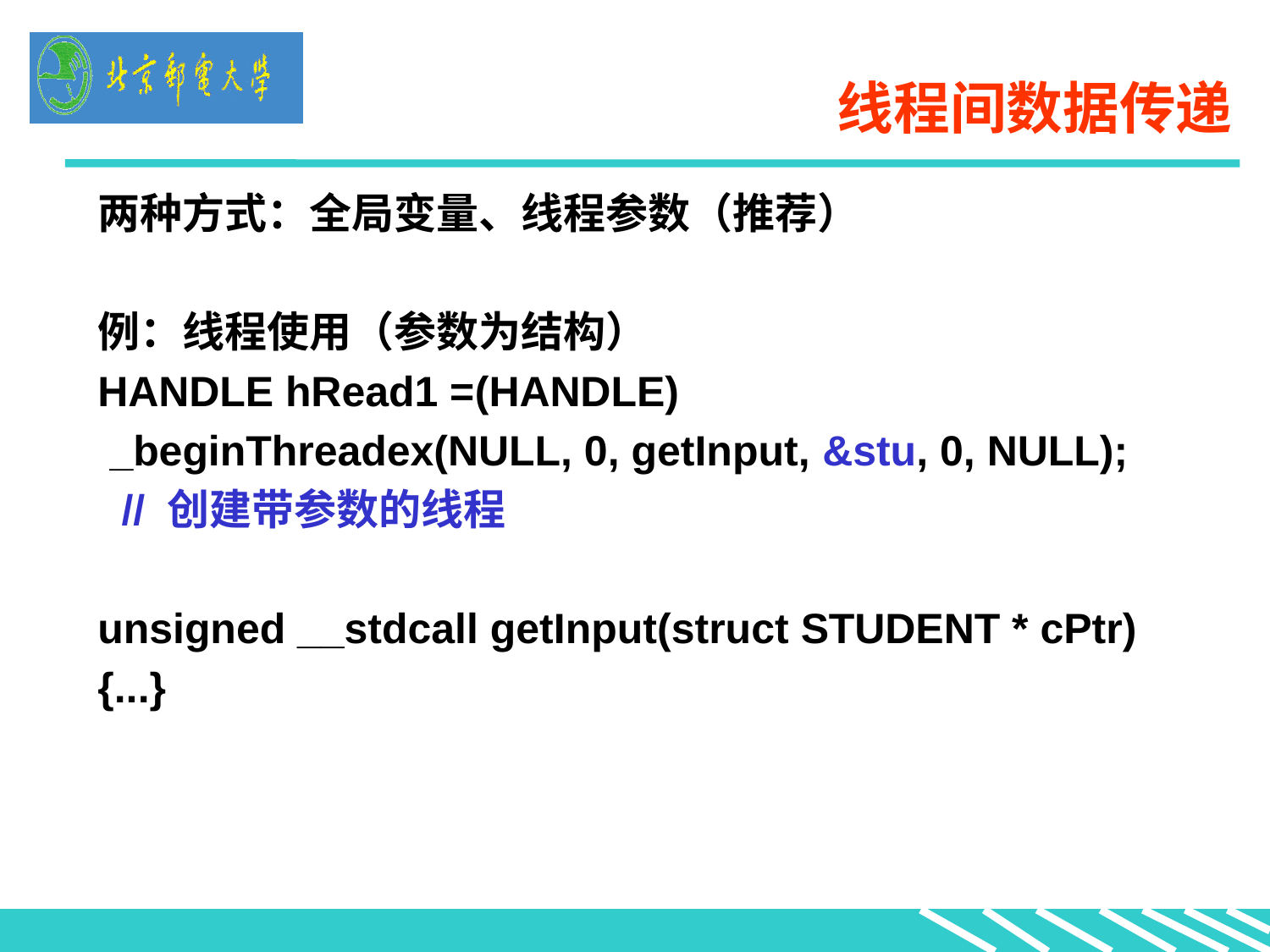

# 线程间数据传递
两种方式：全局变量、线程参数（推荐）

例：线程使用（参数为结构）
HANDLE hRead1 =(HANDLE)
 _beginThreadex(NULL, 0, getInput, &stu, 0, NULL);
  // 创建带参数的线程

unsigned __stdcall getInput(struct STUDENT * cPtr)
{...}